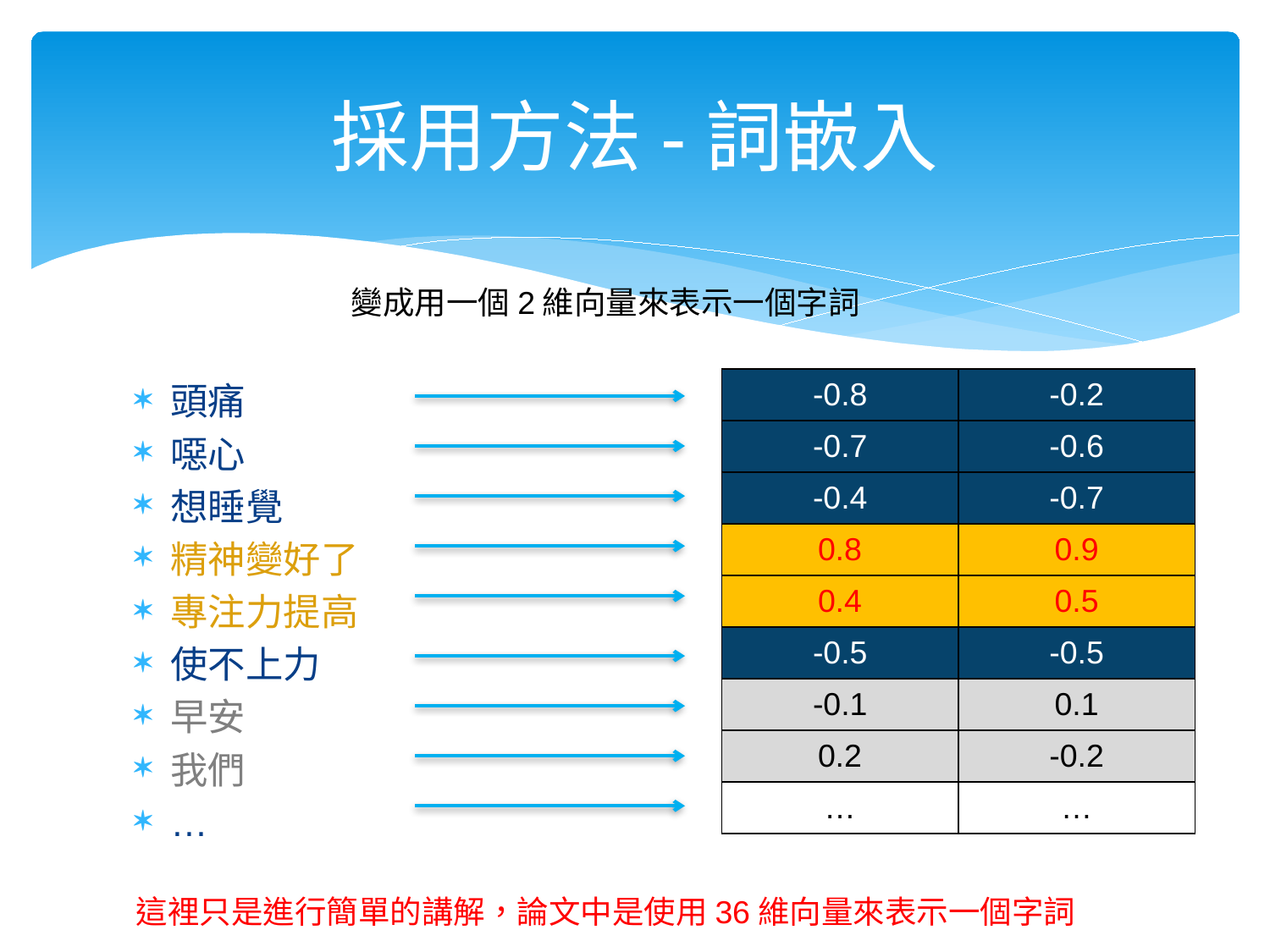

# 採用方法-詞嵌入
變成用一個2維向量來表示一個字詞
| -0.8 | -0.2 |
| --- | --- |
| -0.7 | -0.6 |
| -0.4 | -0.7 |
| 0.8 | 0.9 |
| 0.4 | 0.5 |
| -0.5 | -0.5 |
| -0.1 | 0.1 |
| 0.2 | -0.2 |
| … | … |
頭痛
噁心
想睡覺
精神變好了
專注力提高
使不上力
早安
我們
…
這裡只是進行簡單的講解，論文中是使用36維向量來表示一個字詞